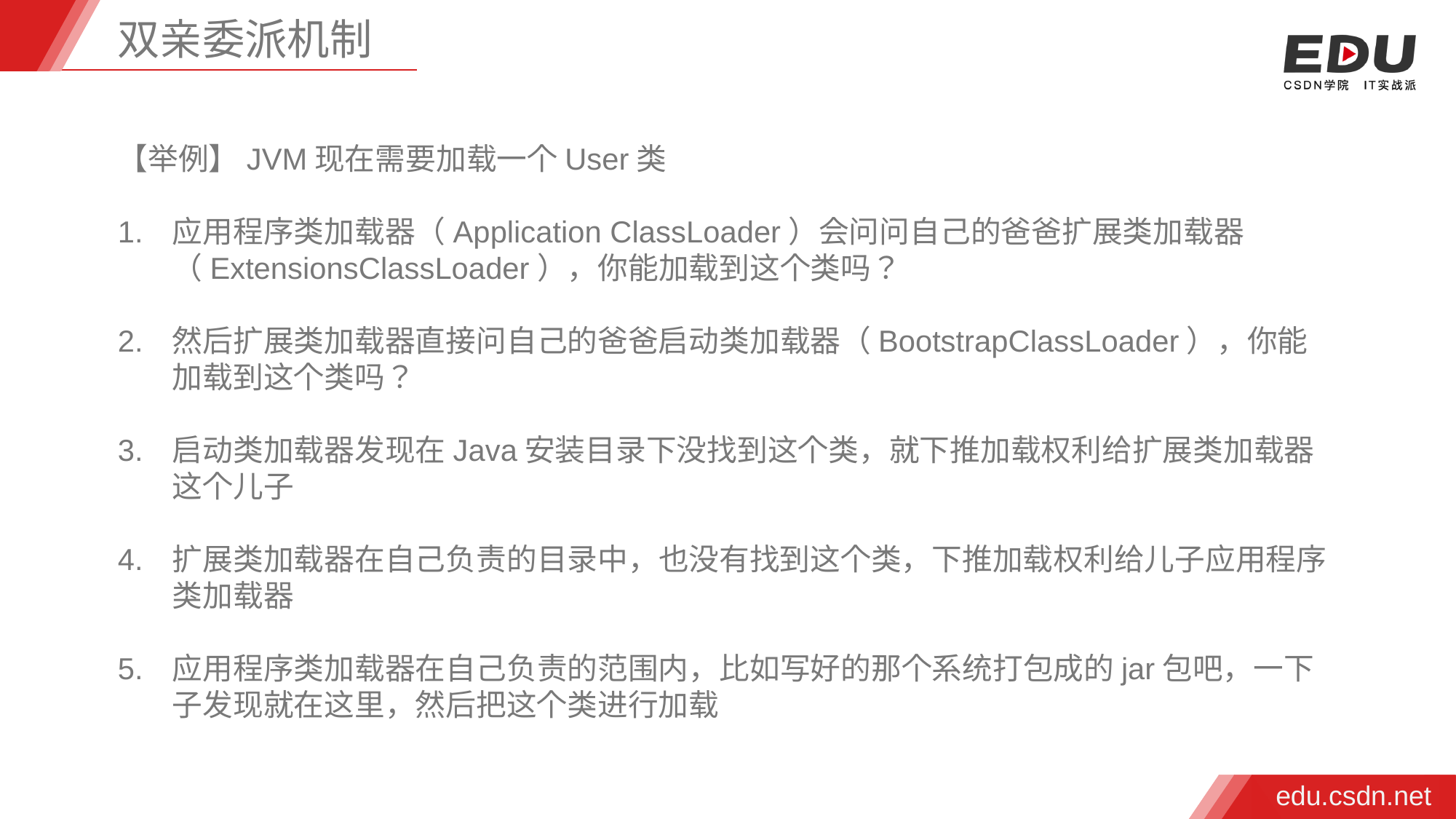

双亲委派机制
【举例】JVM现在需要加载一个User类

应用程序类加载器（Application ClassLoader）会问问自己的爸爸扩展类加载器（ExtensionsClassLoader），你能加载到这个类吗？

然后扩展类加载器直接问自己的爸爸启动类加载器（BootstrapClassLoader），你能加载到这个类吗？

启动类加载器发现在Java安装目录下没找到这个类，就下推加载权利给扩展类加载器这个儿子

扩展类加载器在自己负责的目录中，也没有找到这个类，下推加载权利给儿子应用程序类加载器

应用程序类加载器在自己负责的范围内，比如写好的那个系统打包成的jar包吧，一下子发现就在这里，然后把这个类进行加载

edu.csdn.net